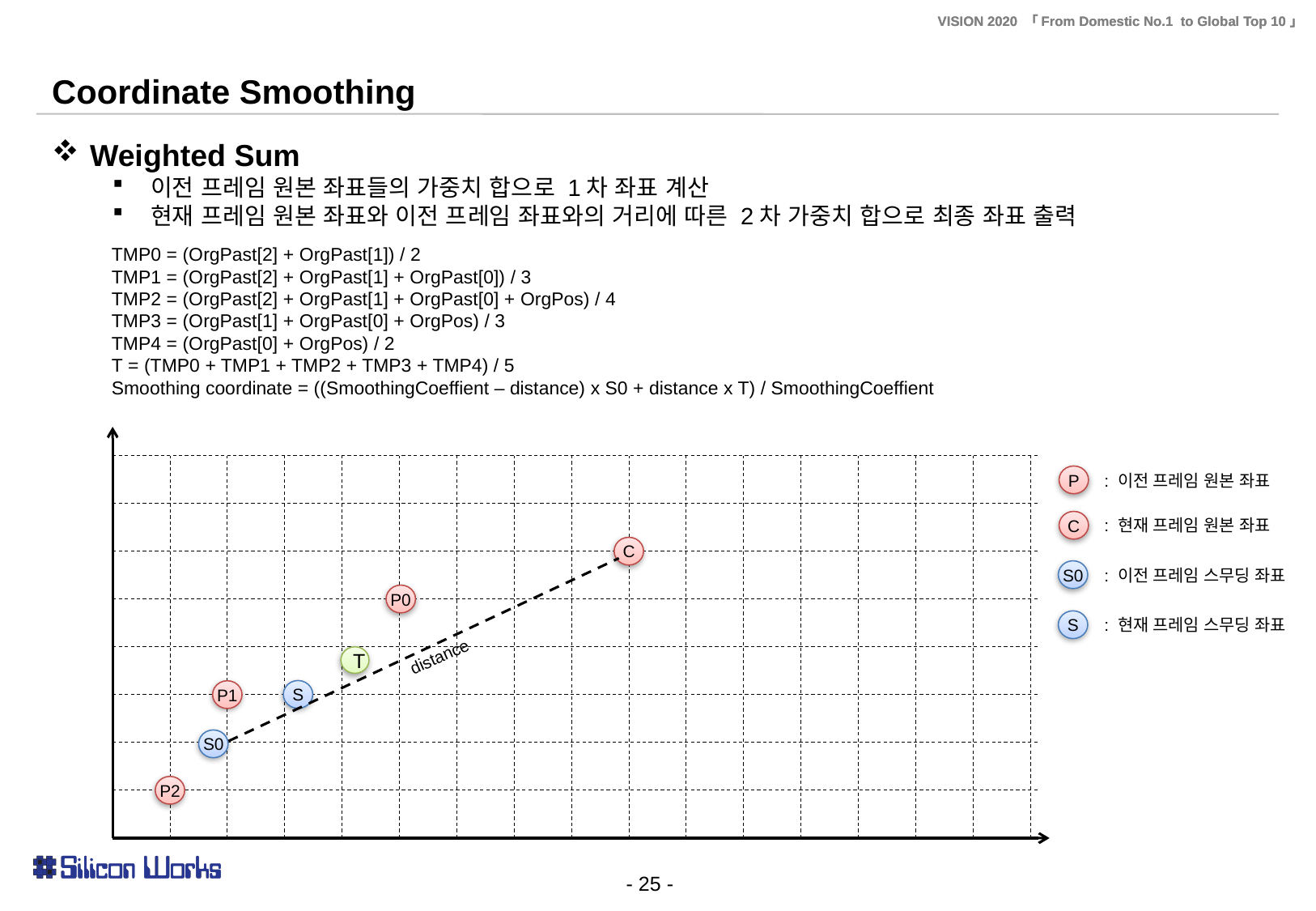

Coordinate Smoothing
Weighted Sum
이전 프레임 원본 좌표들의 가중치 합으로 1차 좌표 계산
현재 프레임 원본 좌표와 이전 프레임 좌표와의 거리에 따른 2차 가중치 합으로 최종 좌표 출력

   TMP0 = (OrgPast[2] + OrgPast[1]) / 2
   TMP1 = (OrgPast[2] + OrgPast[1] + OrgPast[0]) / 3
   TMP2 = (OrgPast[2] + OrgPast[1] + OrgPast[0] + OrgPos) / 4
   TMP3 = (OrgPast[1] + OrgPast[0] + OrgPos) / 3
   TMP4 = (OrgPast[0] + OrgPos) / 2
   T = (TMP0 + TMP1 + TMP2 + TMP3 + TMP4) / 5
   Smoothing coordinate = ((SmoothingCoeffient – distance) x S0 + distance x T) / SmoothingCoeffient
C
P0
distance
T
S
P1
S0
P2
: 이전 프레임 원본 좌표
P
: 현재 프레임 원본 좌표
C
: 이전 프레임 스무딩 좌표
S0
: 현재 프레임 스무딩 좌표
S